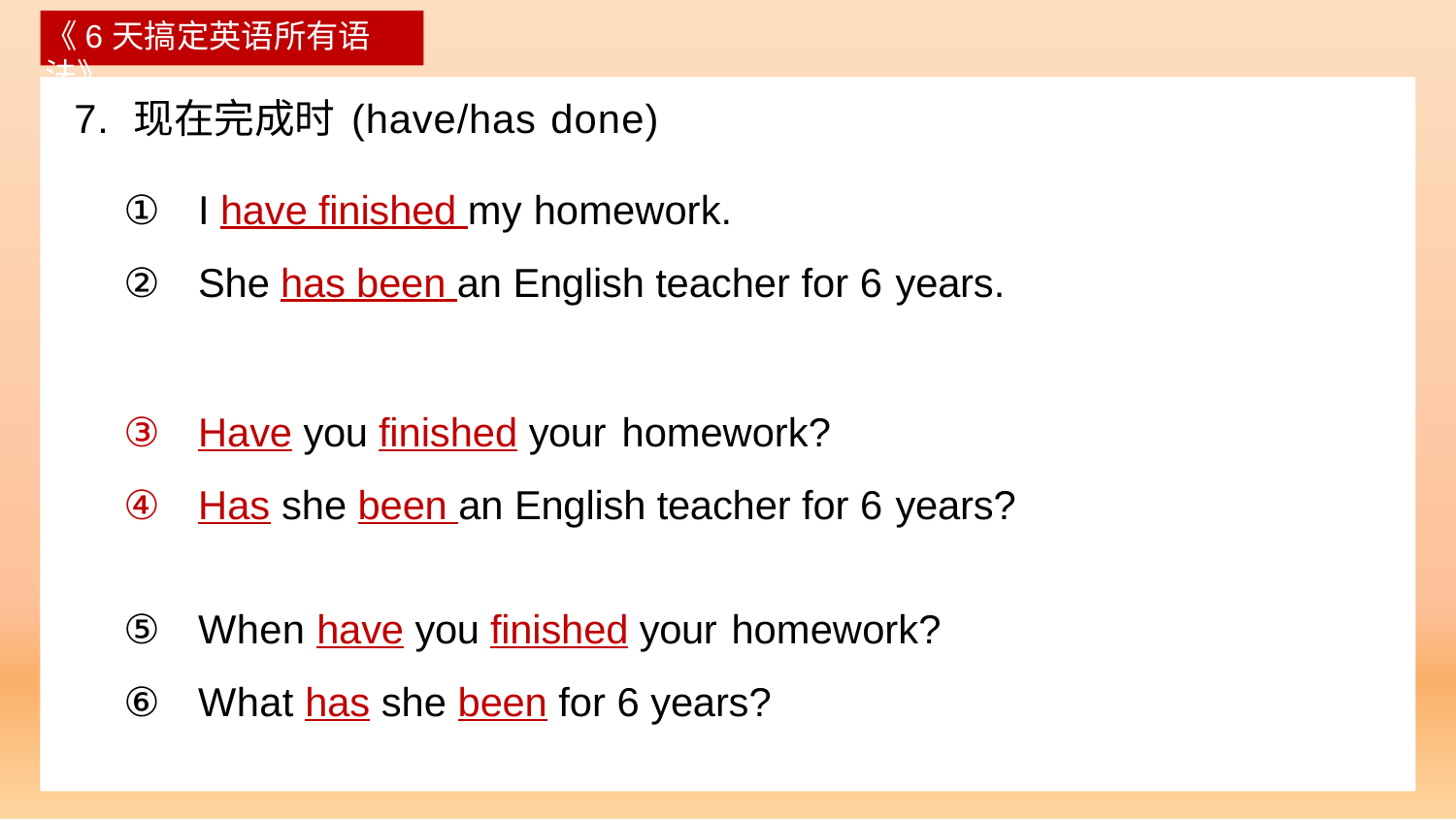

《6天搞定英语所有语法》
# 7. 现在完成时	(have/has done)
①	I have finished my homework.
②	She has been an English teacher for 6 years.

③	Have you finished your homework?
④	Has she been an English teacher for 6 years?

⑤	When have you finished your homework?
⑥	What has she been for 6 years?